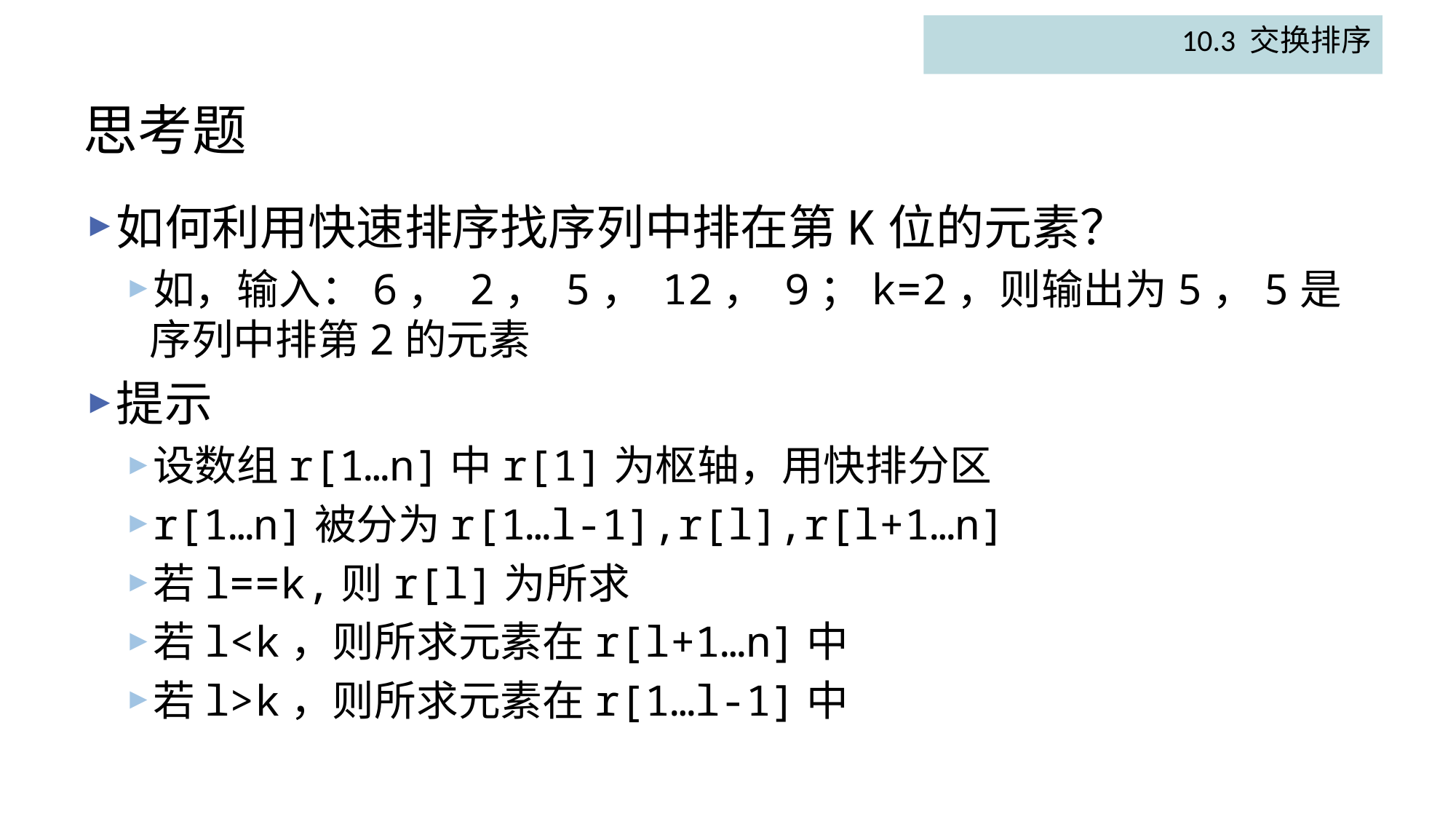

10.3 交换排序
# 思考题
如何利用快速排序找序列中排在第K位的元素？
如，输入：6， 2， 5， 12， 9；k=2，则输出为5，5是序列中排第2的元素
提示
设数组r[1…n]中r[1]为枢轴，用快排分区
r[1…n]被分为r[1…l-1],r[l],r[l+1…n]
若l==k,则r[l]为所求
若l<k，则所求元素在r[l+1…n]中
若l>k，则所求元素在r[1…l-1]中